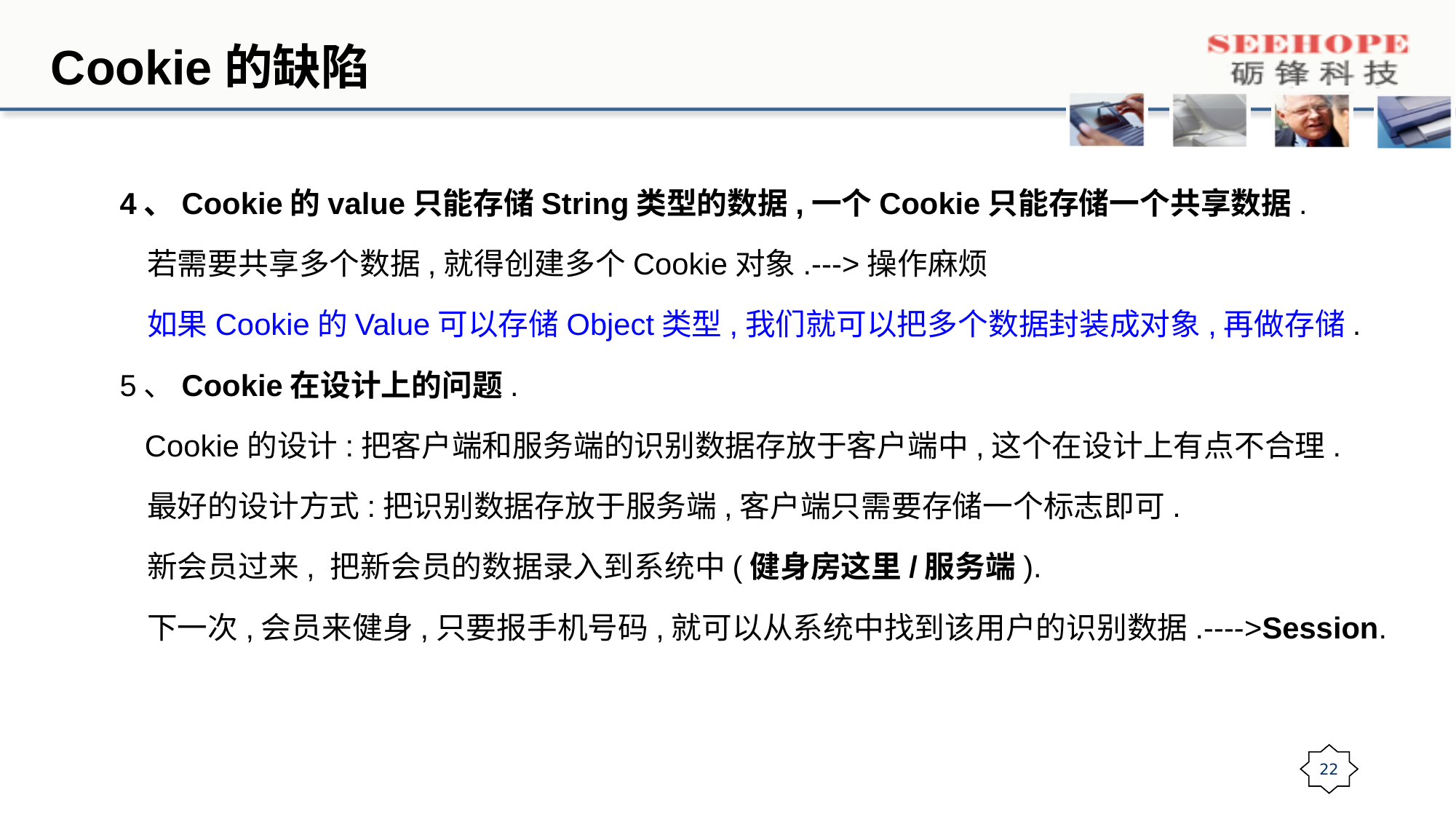

# Cookie的缺陷
4、Cookie的value只能存储String类型的数据,一个Cookie只能存储一个共享数据.
   若需要共享多个数据,就得创建多个Cookie对象.--->操作麻烦
   如果Cookie的Value可以存储Object类型,我们就可以把多个数据封装成对象,再做存储.
5、Cookie在设计上的问题.
   Cookie的设计:把客户端和服务端的识别数据存放于客户端中,这个在设计上有点不合理.
   最好的设计方式:把识别数据存放于服务端,客户端只需要存储一个标志即可.
   新会员过来, 把新会员的数据录入到系统中(健身房这里/服务端).
   下一次,会员来健身,只要报手机号码,就可以从系统中找到该用户的识别数据.---->Session.